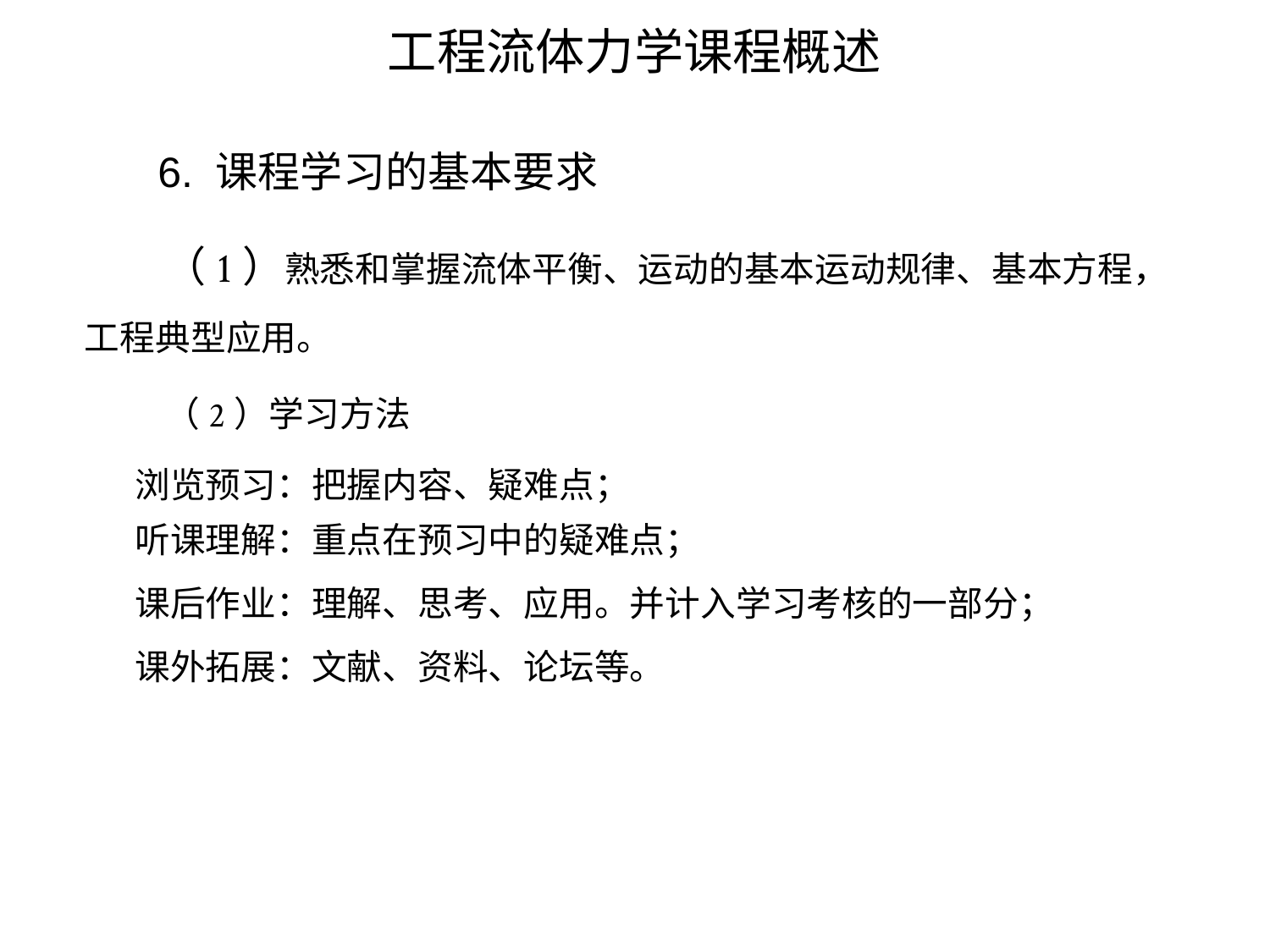

工程流体力学课程概述
6. 课程学习的基本要求
（1）熟悉和掌握流体平衡、运动的基本运动规律、基本方程，
工程典型应用。
（2）学习方法
浏览预习：把握内容、疑难点；
听课理解：重点在预习中的疑难点；
课后作业：理解、思考、应用。并计入学习考核的一部分；
课外拓展：文献、资料、论坛等。